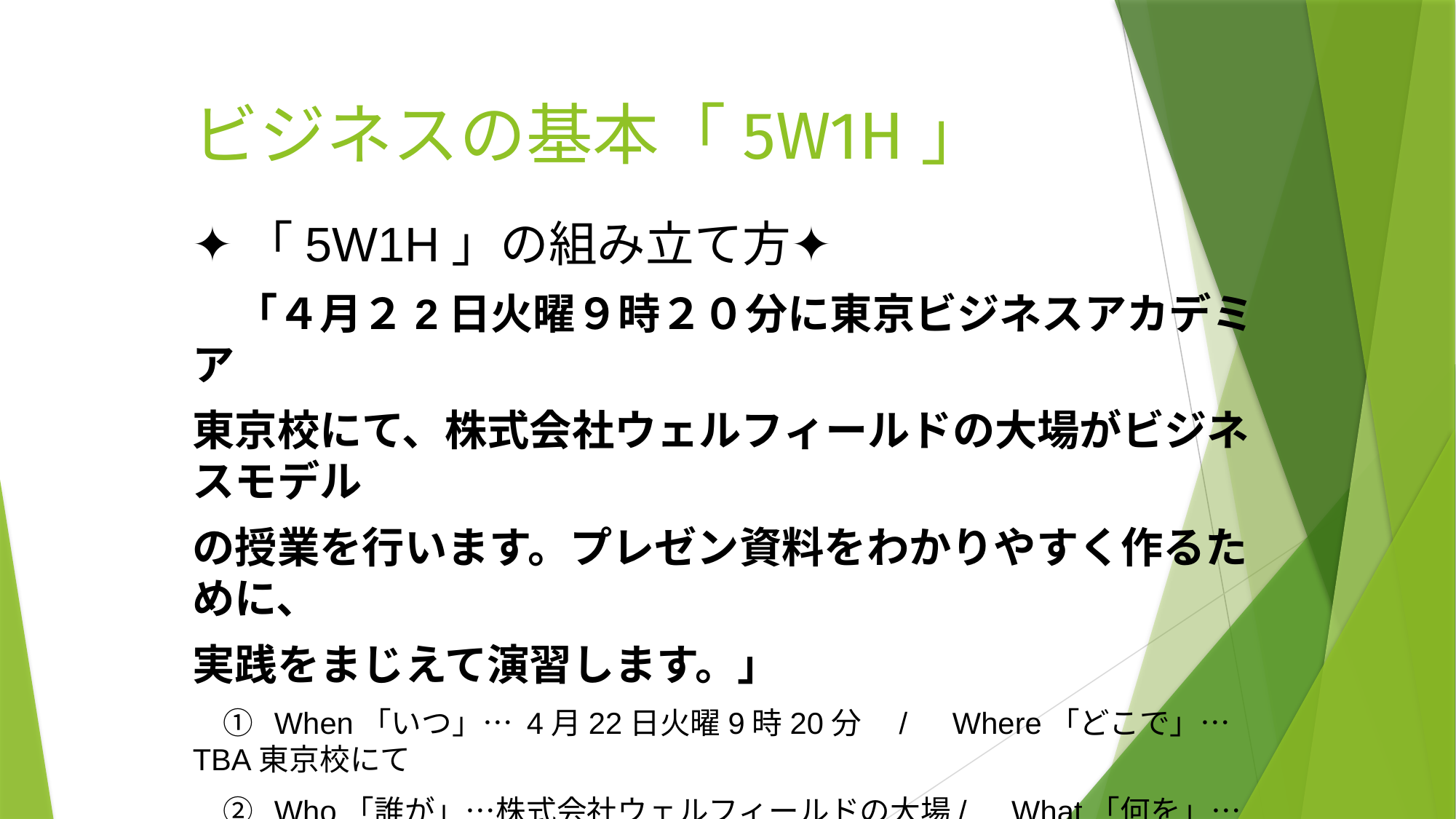

# ビジネスの基本「5W1H」
✦「5W1H」の組み立て方✦
　「４月２2日火曜９時２０分に東京ビジネスアカデミア
東京校にて、株式会社ウェルフィールドの大場がビジネスモデル
の授業を行います。プレゼン資料をわかりやすく作るために、
実践をまじえて演習します。」
　①  When「いつ」… 4月22日火曜9時20分　/　Where「どこで」…TBA東京校にて
　②  Who「誰が」…株式会社ウェルフィールドの大場/　What「何を」…ビジネスモデル
　　　　の授業
　③  Why「何故」…プレゼン資料をわかりやすく作るため/　How「どのように」…実践をま
　　　　じえて演習する